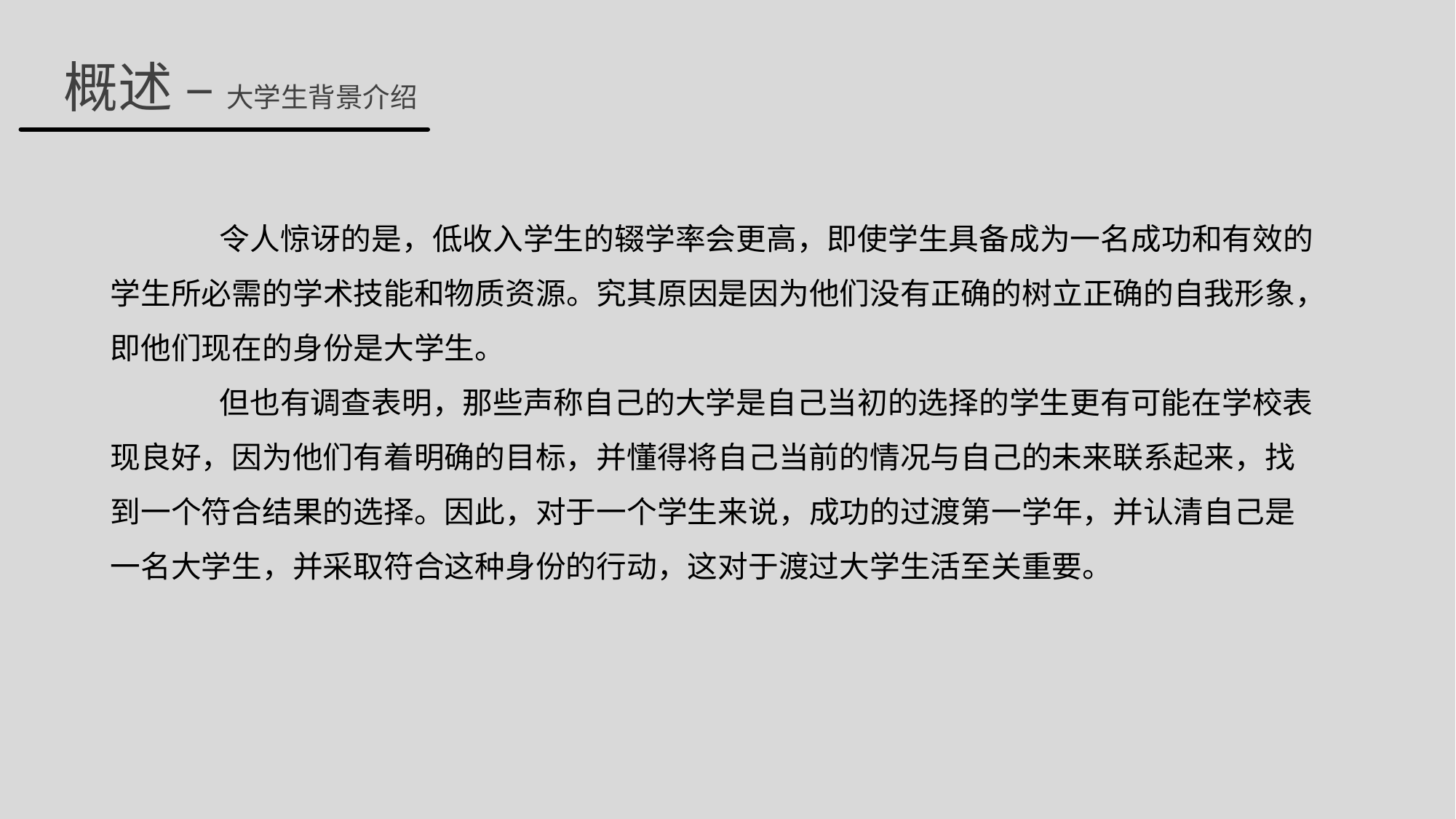

概述 – 大学生背景介绍
	令人惊讶的是，低收入学生的辍学率会更高，即使学生具备成为一名成功和有效的学生所必需的学术技能和物质资源。究其原因是因为他们没有正确的树立正确的自我形象，即他们现在的身份是大学生。
	但也有调查表明，那些声称自己的大学是自己当初的选择的学生更有可能在学校表现良好，因为他们有着明确的目标，并懂得将自己当前的情况与自己的未来联系起来，找到一个符合结果的选择。因此，对于一个学生来说，成功的过渡第一学年，并认清自己是一名大学生，并采取符合这种身份的行动，这对于渡过大学生活至关重要。